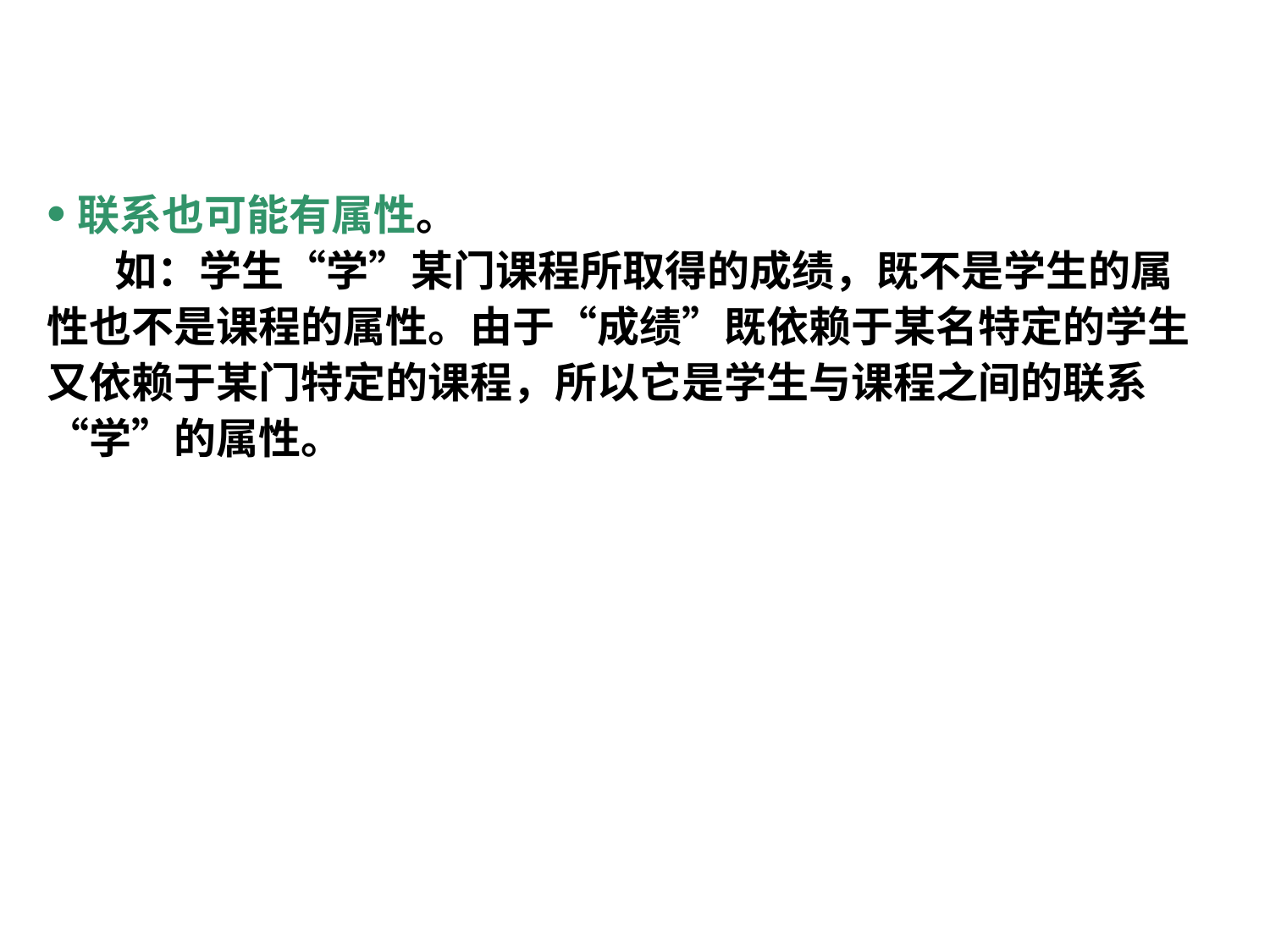

联系也可能有属性。
      如：学生“学”某门课程所取得的成绩，既不是学生的属性也不是课程的属性。由于“成绩”既依赖于某名特定的学生又依赖于某门特定的课程，所以它是学生与课程之间的联系“学”的属性。